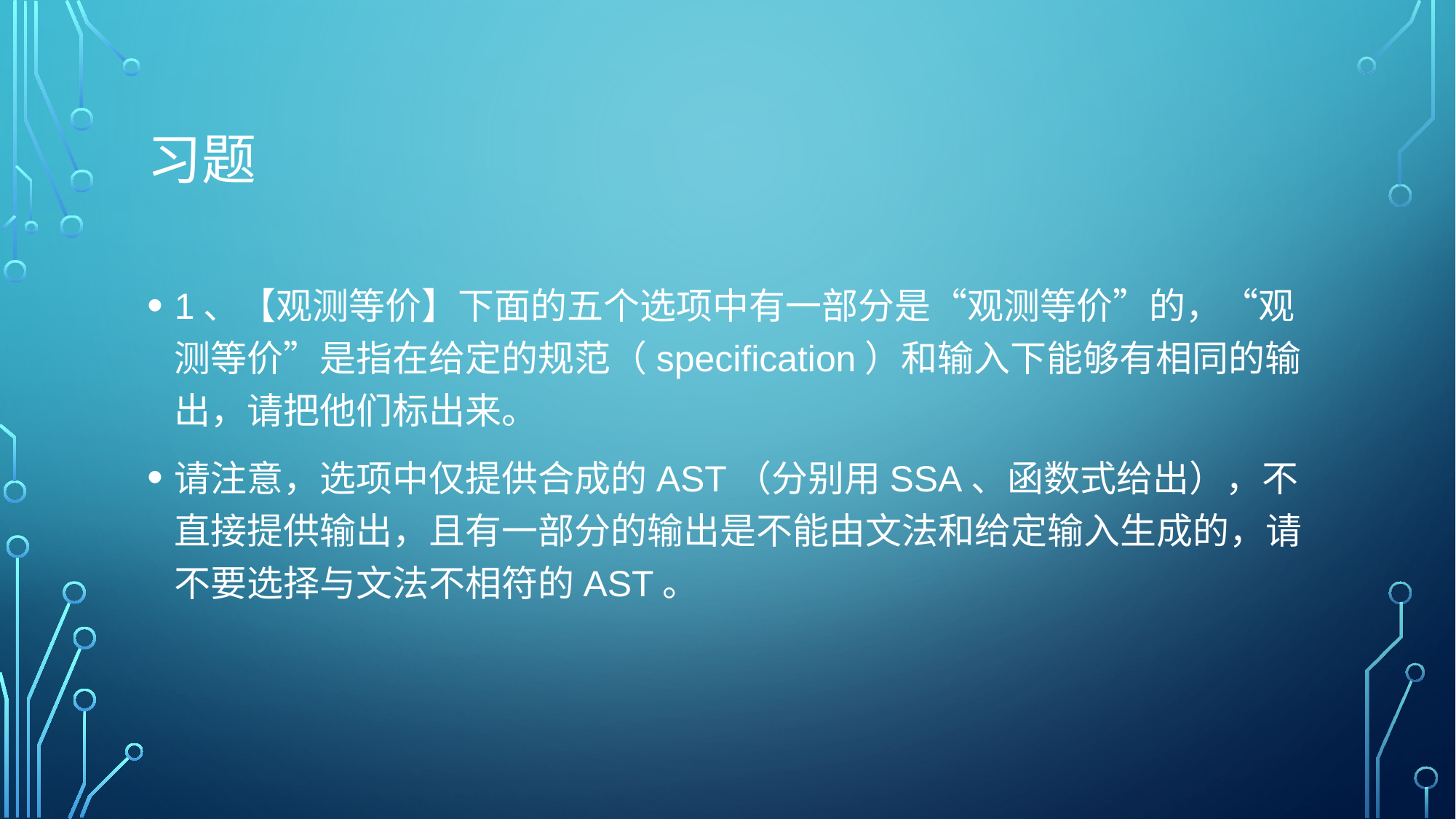

# 习题
1、【观测等价】下面的五个选项中有一部分是“观测等价”的，“观测等价”是指在给定的规范（specification）和输入下能够有相同的输出，请把他们标出来。
请注意，选项中仅提供合成的AST（分别用SSA、函数式给出），不直接提供输出，且有一部分的输出是不能由文法和给定输入生成的，请不要选择与文法不相符的AST。